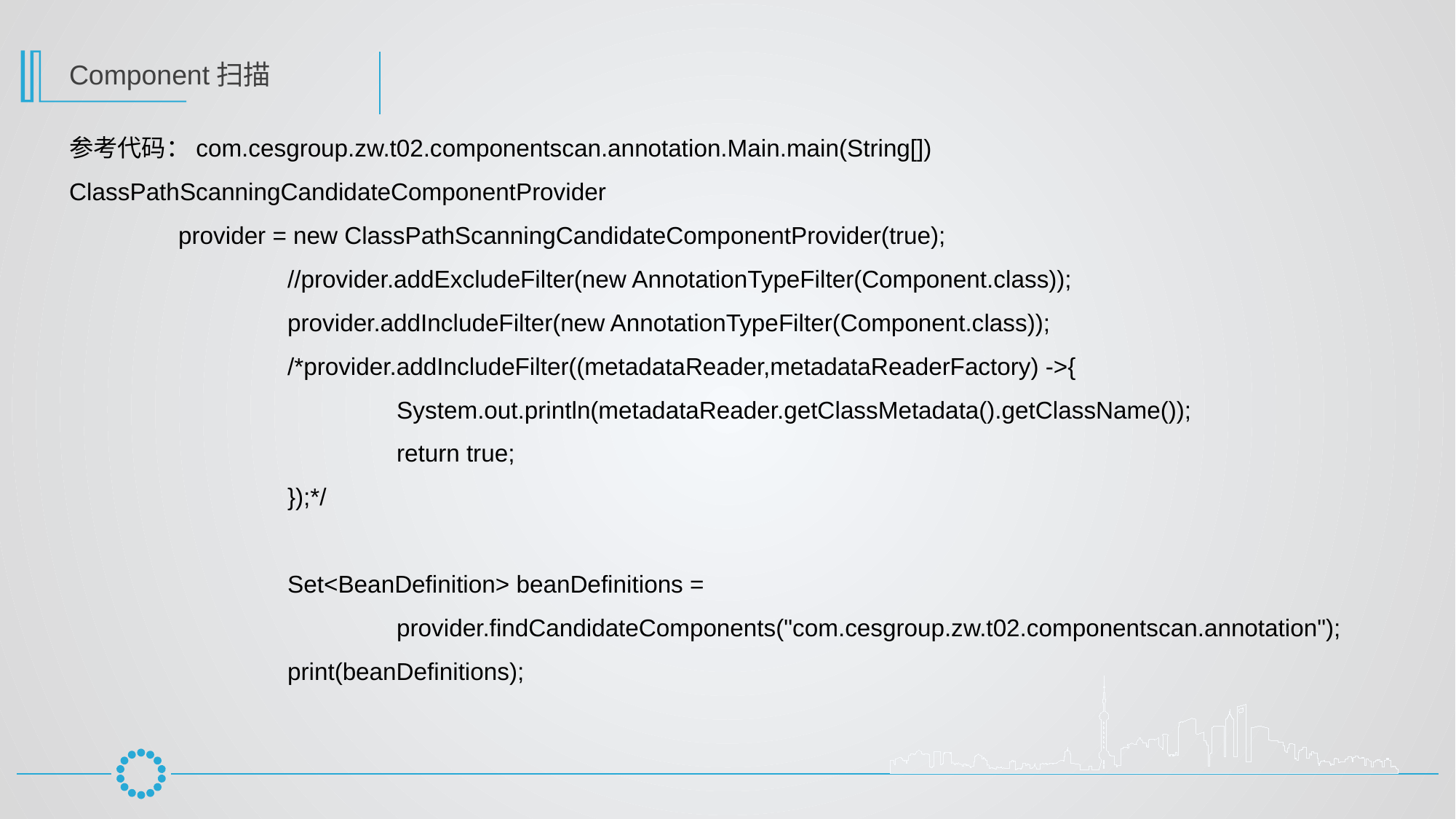

Component扫描
参考代码：com.cesgroup.zw.t02.componentscan.annotation.Main.main(String[])
ClassPathScanningCandidateComponentProvider
	provider = new ClassPathScanningCandidateComponentProvider(true);
		//provider.addExcludeFilter(new AnnotationTypeFilter(Component.class));
		provider.addIncludeFilter(new AnnotationTypeFilter(Component.class));
		/*provider.addIncludeFilter((metadataReader,metadataReaderFactory) ->{
			System.out.println(metadataReader.getClassMetadata().getClassName());
			return true;
		});*/

		Set<BeanDefinition> beanDefinitions =
			provider.findCandidateComponents("com.cesgroup.zw.t02.componentscan.annotation");
		print(beanDefinitions);

3